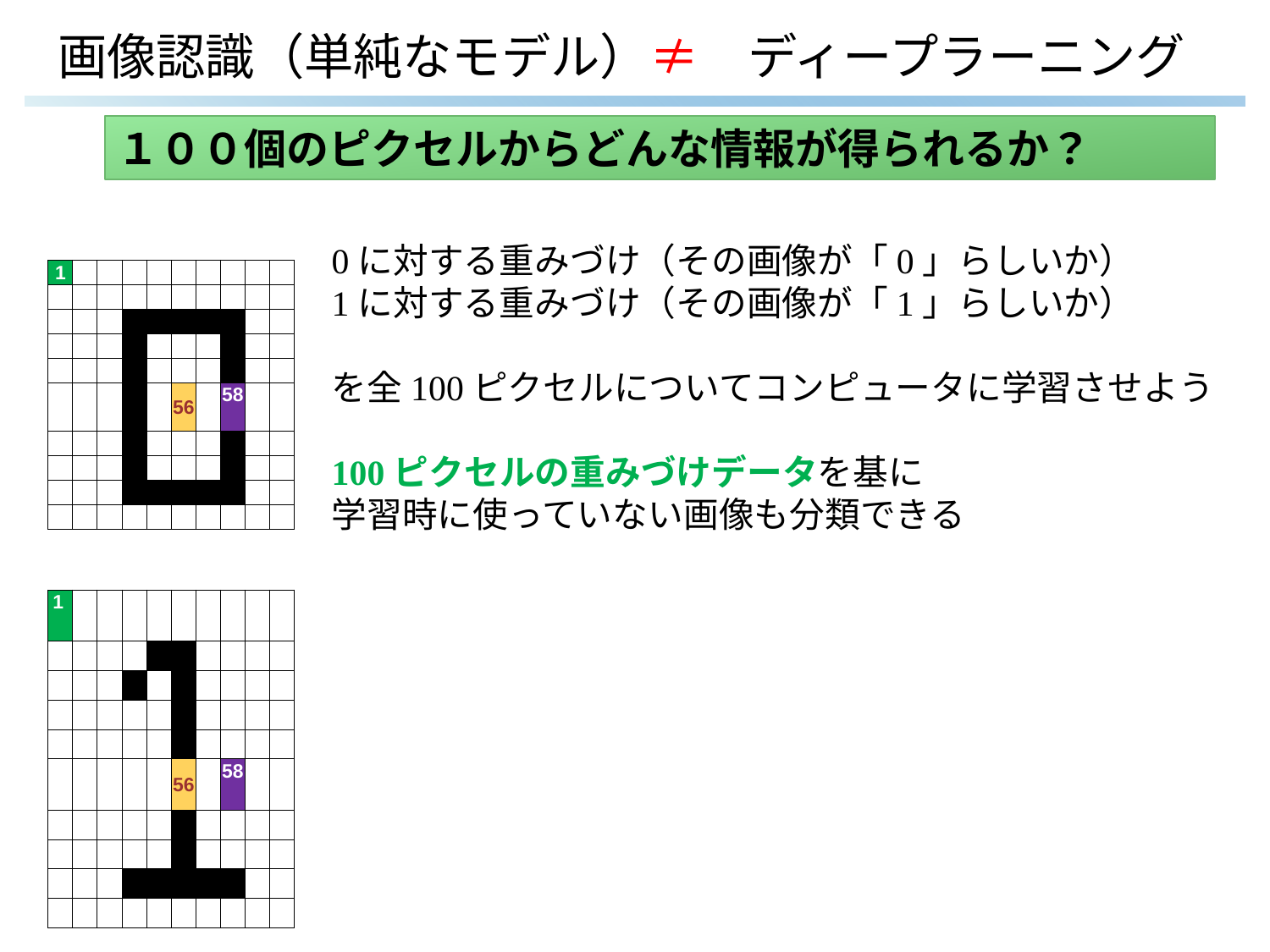

# 画像認識（単純なモデル）≠　ディープラーニング
１００個のピクセルからどんな情報が得られるか？
0に対する重みづけ（その画像が「0」らしいか）
1に対する重みづけ（その画像が「1」らしいか）

を全100ピクセルについてコンピュータに学習させよう

100ピクセルの重みづけデータを基に
学習時に使っていない画像も分類できる
| 1 |  |  |  |  |  |  |  |  |  |
| --- | --- | --- | --- | --- | --- | --- | --- | --- | --- |
|  |  |  |  |  |  |  |  |  |  |
|  |  |  |  |  |  |  |  |  |  |
|  |  |  |  |  |  |  |  |  |  |
|  |  |  |  |  |  |  |  |  |  |
|  |  |  |  |  | 56 |  | 58 |  |  |
|  |  |  |  |  |  |  |  |  |  |
|  |  |  |  |  |  |  |  |  |  |
|  |  |  |  |  |  |  |  |  |  |
|  |  |  |  |  |  |  |  |  |  |
| 1 |  |  |  |  |  |  |  |  |  |
| --- | --- | --- | --- | --- | --- | --- | --- | --- | --- |
|  |  |  |  |  |  |  |  |  |  |
|  |  |  |  |  |  |  |  |  |  |
|  |  |  |  |  |  |  |  |  |  |
|  |  |  |  |  |  |  |  |  |  |
|  |  |  |  |  | 56 |  | 58 |  |  |
|  |  |  |  |  |  |  |  |  |  |
|  |  |  |  |  |  |  |  |  |  |
|  |  |  |  |  |  |  |  |  |  |
|  |  |  |  |  |  |  |  |  |  |